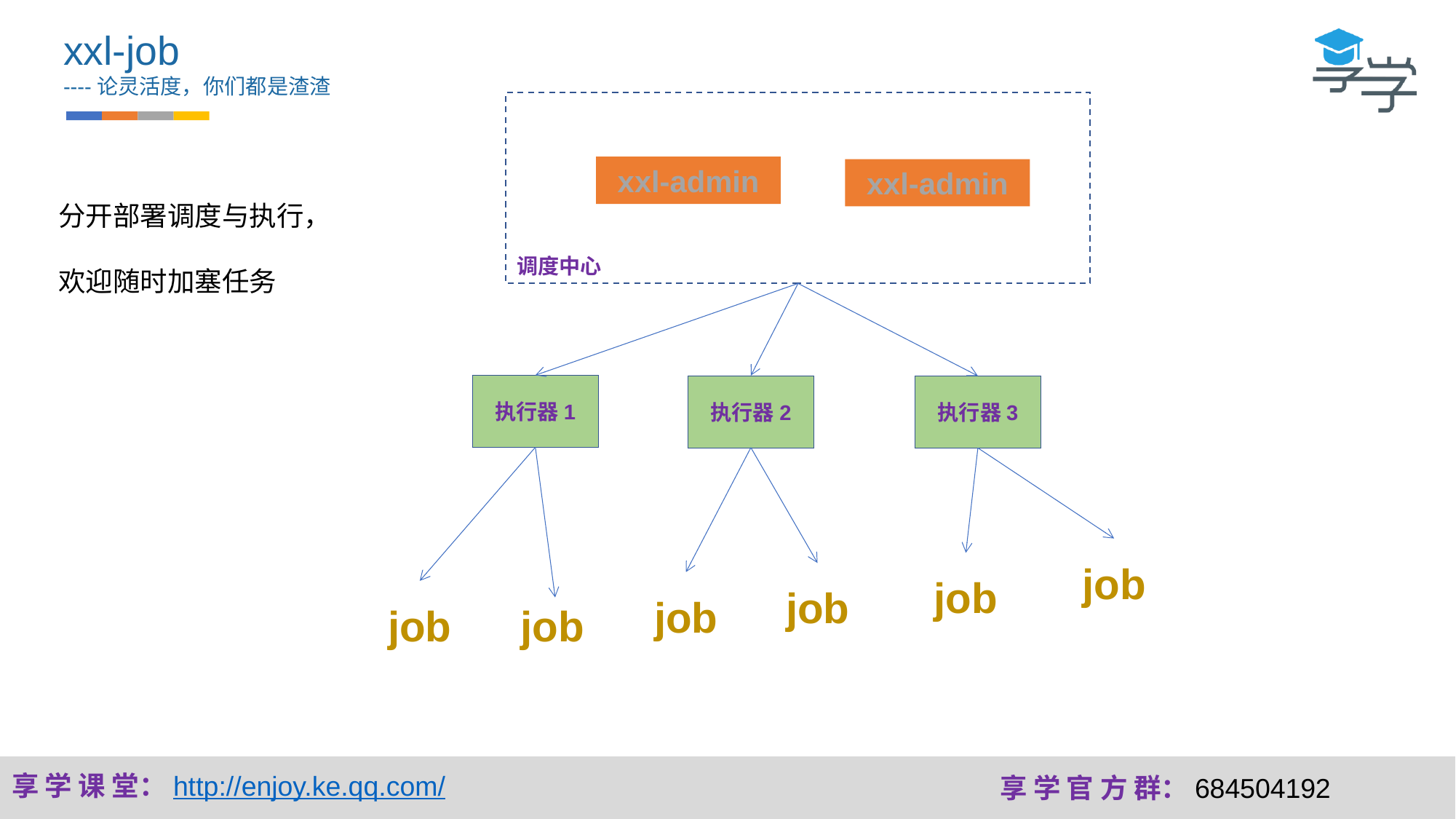

xxl-job
----论灵活度，你们都是渣渣
调度中心

xxl-admin
xxl-admin
分开部署调度与执行，

欢迎随时加塞任务

执行器1
执行器2
执行器3
job
job
job
job
job
job